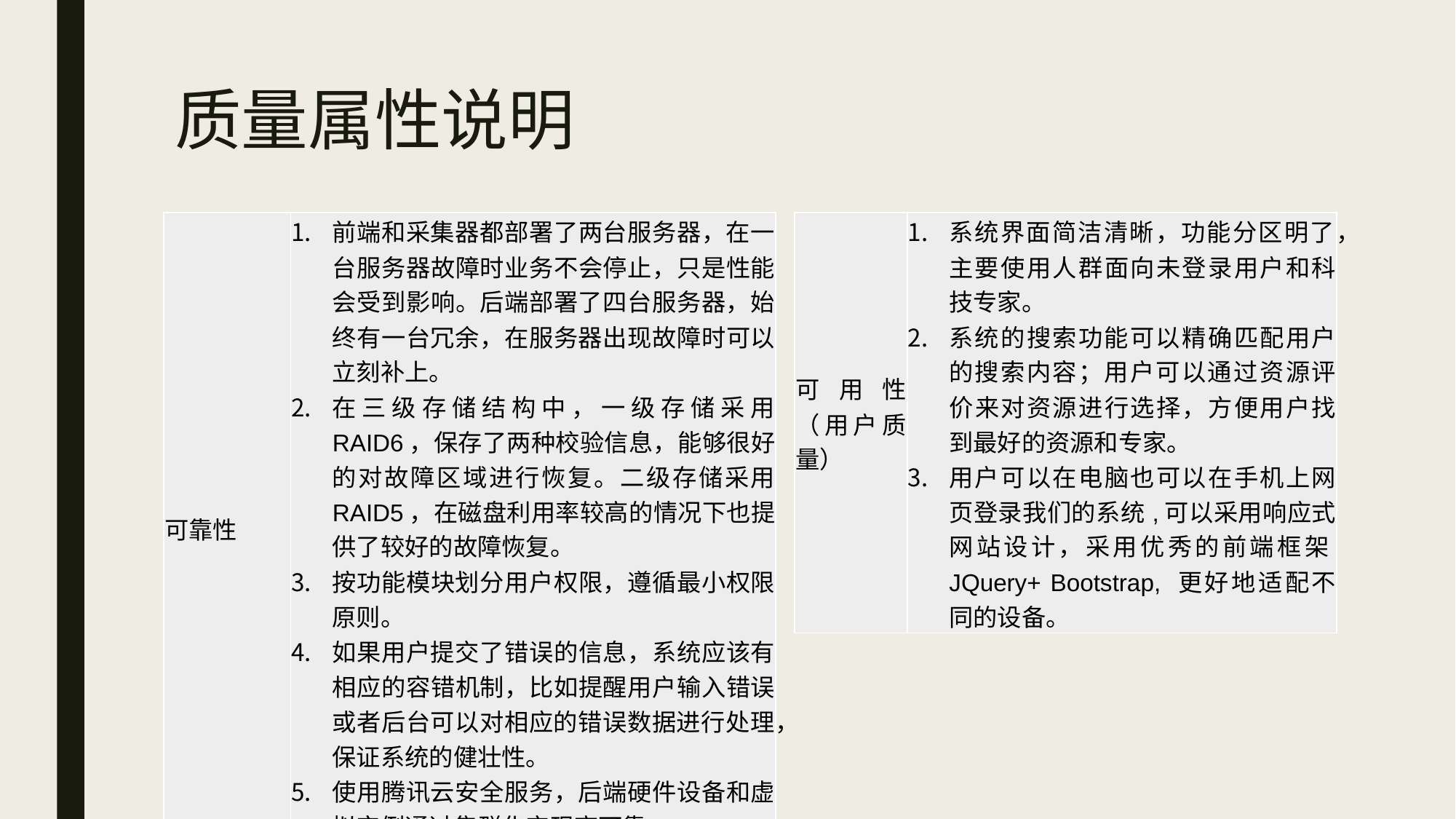

# 质量属性说明
| 可靠性 | 前端和采集器都部署了两台服务器，在一台服务器故障时业务不会停止，只是性能会受到影响。后端部署了四台服务器，始终有一台冗余，在服务器出现故障时可以立刻补上。 在三级存储结构中，一级存储采用 RAID6，保存了两种校验信息，能够很好的对故障区域进行恢复。二级存储采用 RAID5，在磁盘利用率较高的情况下也提供了较好的故障恢复。 按功能模块划分用户权限，遵循最小权限原则。 如果用户提交了错误的信息，系统应该有相应的容错机制，比如提醒用户输入错误或者后台可以对相应的错误数据进行处理，保证系统的健壮性。 使用腾讯云安全服务，后端硬件设备和虚拟实例通过集群化实现高可靠 |
| --- | --- |
| 可用性（用户质量） | 系统界面简洁清晰，功能分区明了，主要使用人群面向未登录用户和科技专家。 系统的搜索功能可以精确匹配用户的搜索内容；用户可以通过资源评价来对资源进行选择，方便用户找到最好的资源和专家。 用户可以在电脑也可以在手机上网页登录我们的系统,可以采用响应式网站设计，采用优秀的前端框架JQuery+ Bootstrap, 更好地适配不同的设备。 |
| --- | --- |